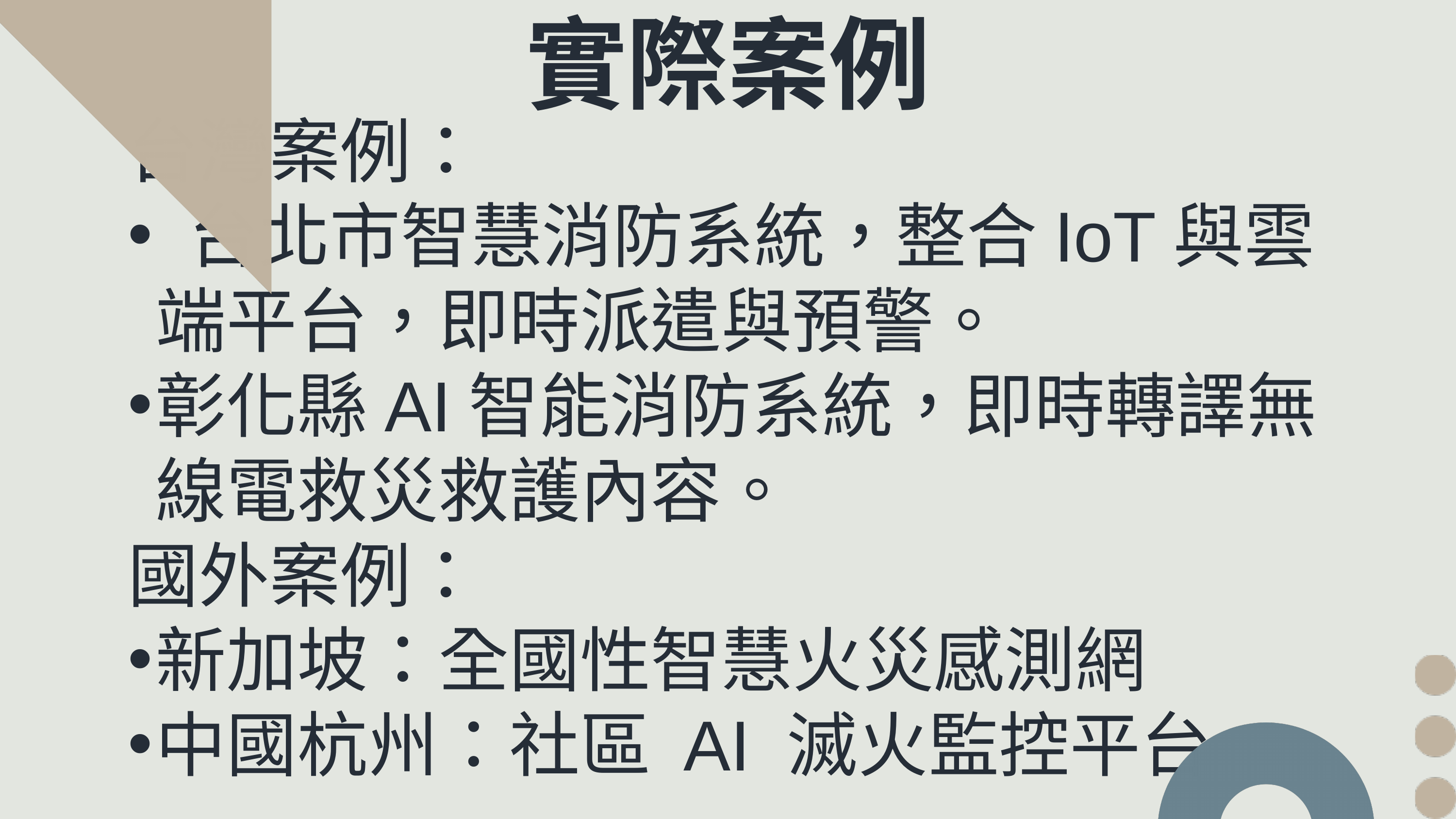

實際案例
台灣案例：
 台北市智慧消防系統，整合IoT與雲端平台，即時派遣與預警。
彰化縣AI智能消防系統，即時轉譯無線電救災救護內容。
國外案例：
新加坡：全國性智慧火災感測網
中國杭州：社區 AI 滅火監控平台